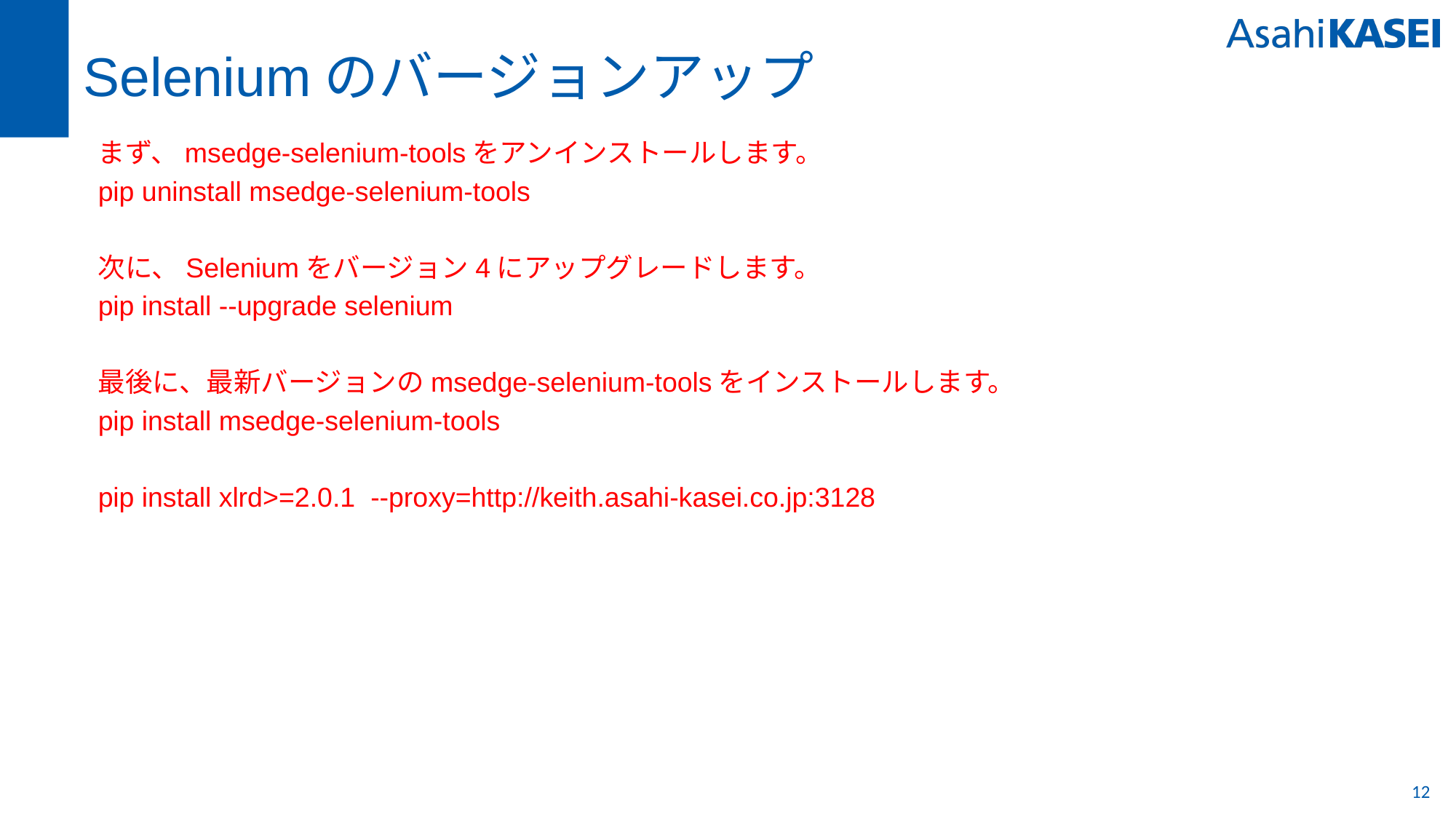

# Seleniumのバージョンアップ
まず、msedge-selenium-toolsをアンインストールします。
pip uninstall msedge-selenium-tools

次に、Seleniumをバージョン4にアップグレードします。
pip install --upgrade selenium

最後に、最新バージョンのmsedge-selenium-toolsをインストールします。
pip install msedge-selenium-tools

pip install xlrd>=2.0.1  --proxy=http://keith.asahi-kasei.co.jp:3128